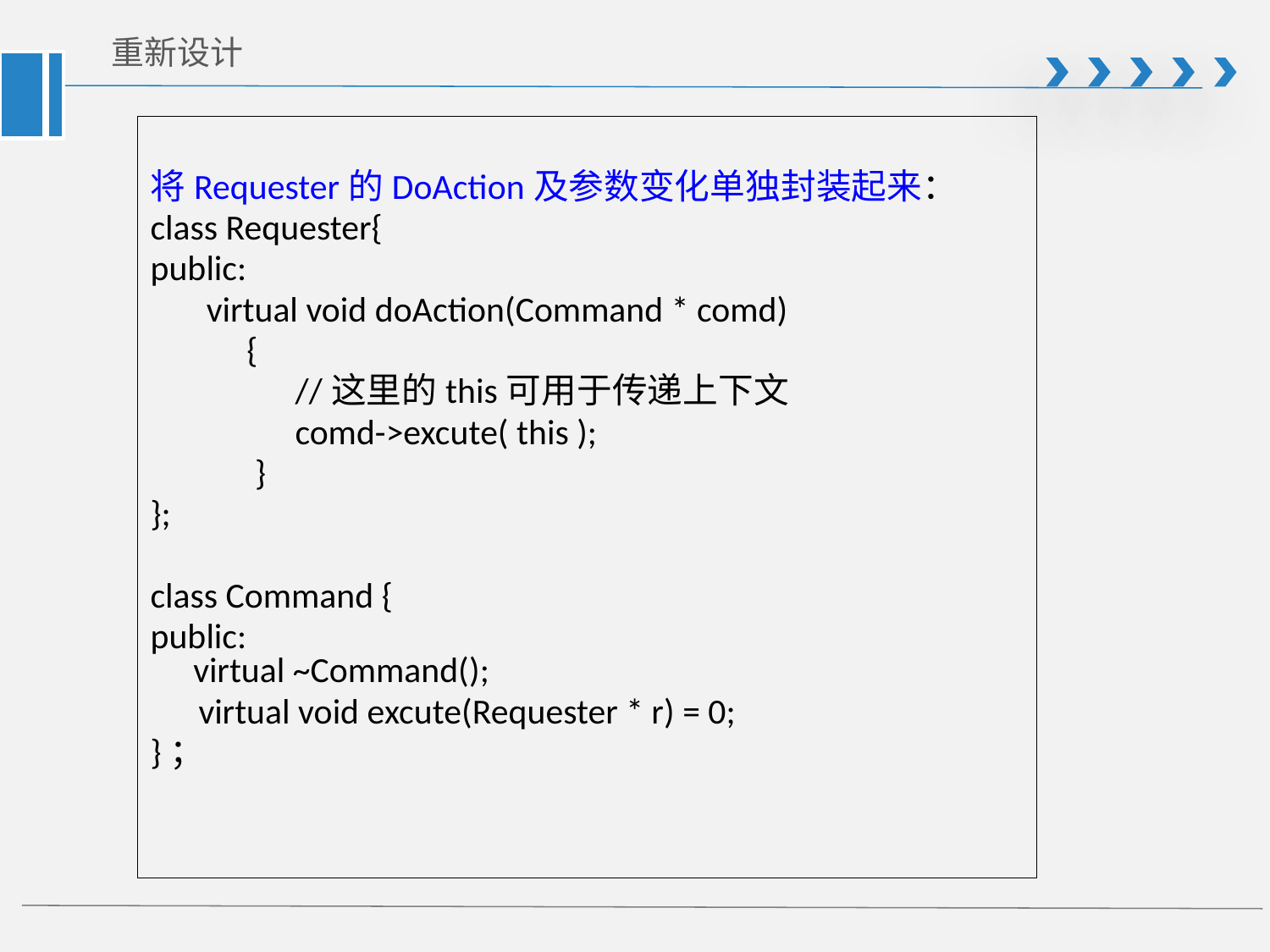

# 重新设计

将Requester的DoAction及参数变化单独封装起来：
class Requester{
public:
       virtual void doAction(Command * comd)
            {
                  //这里的this可用于传递上下文
                  comd->excute( this );
             }
};

class Command {
public:     
virtual ~Command();
      virtual void excute(Requester * r) = 0;
}；